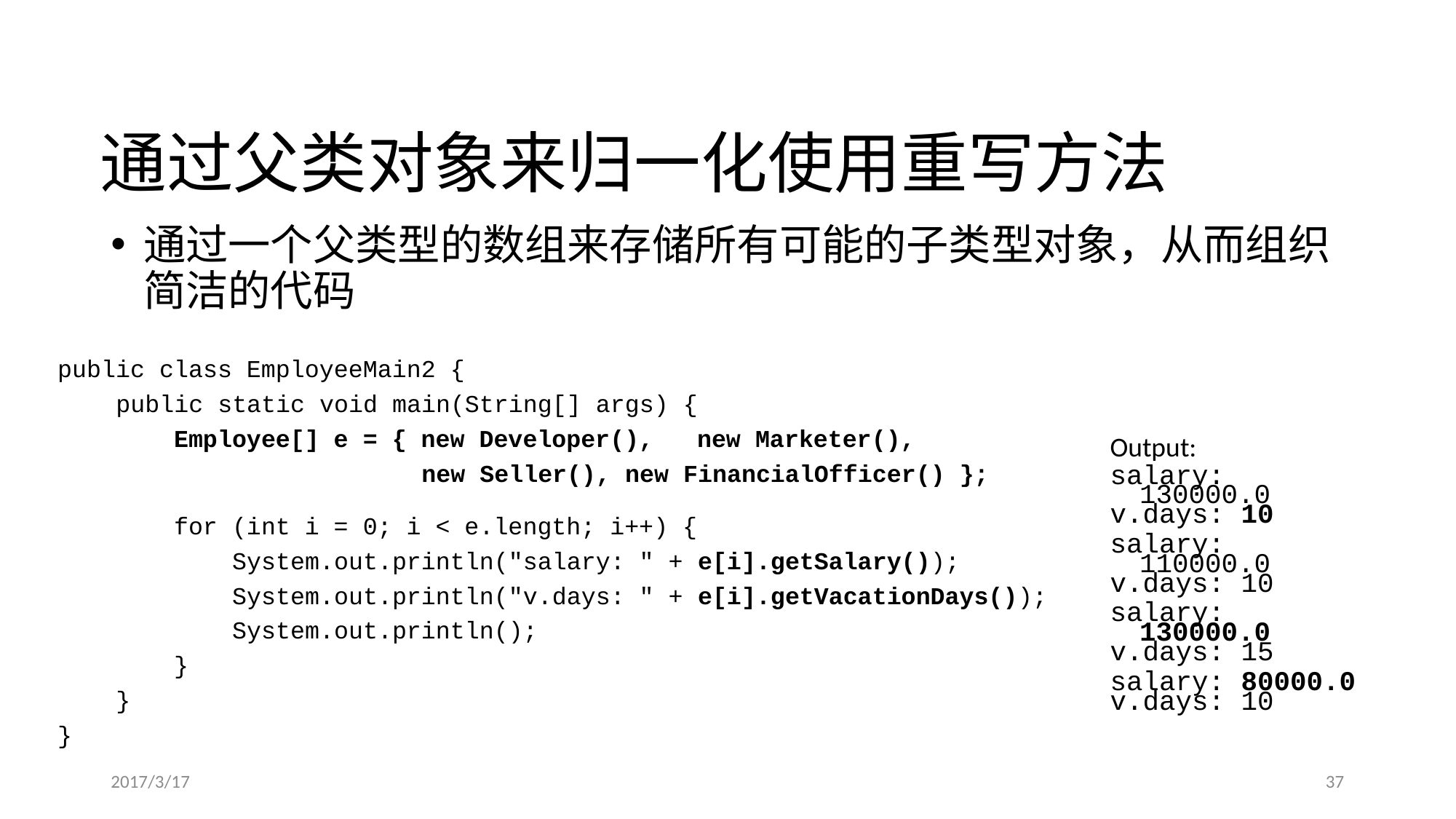

# 通过父类对象来归一化使用重写方法
通过一个父类型的数组来存储所有可能的子类型对象，从而组织简洁的代码
public class EmployeeMain2 {
    public static void main(String[] args) {
        Employee[] e = { new Developer(),   new Marketer(),
                         new Seller(), new FinancialOfficer() };

        for (int i = 0; i < e.length; i++) {
            System.out.println("salary: " + e[i].getSalary());
            System.out.println("v.days: " + e[i].getVacationDays());
            System.out.println();
        }
    }
}
Output:

salary: 130000.0
v.days: 10

salary: 110000.0
v.days: 10

salary: 130000.0
v.days: 15

salary: 80000.0
v.days: 10
2017/3/17
37